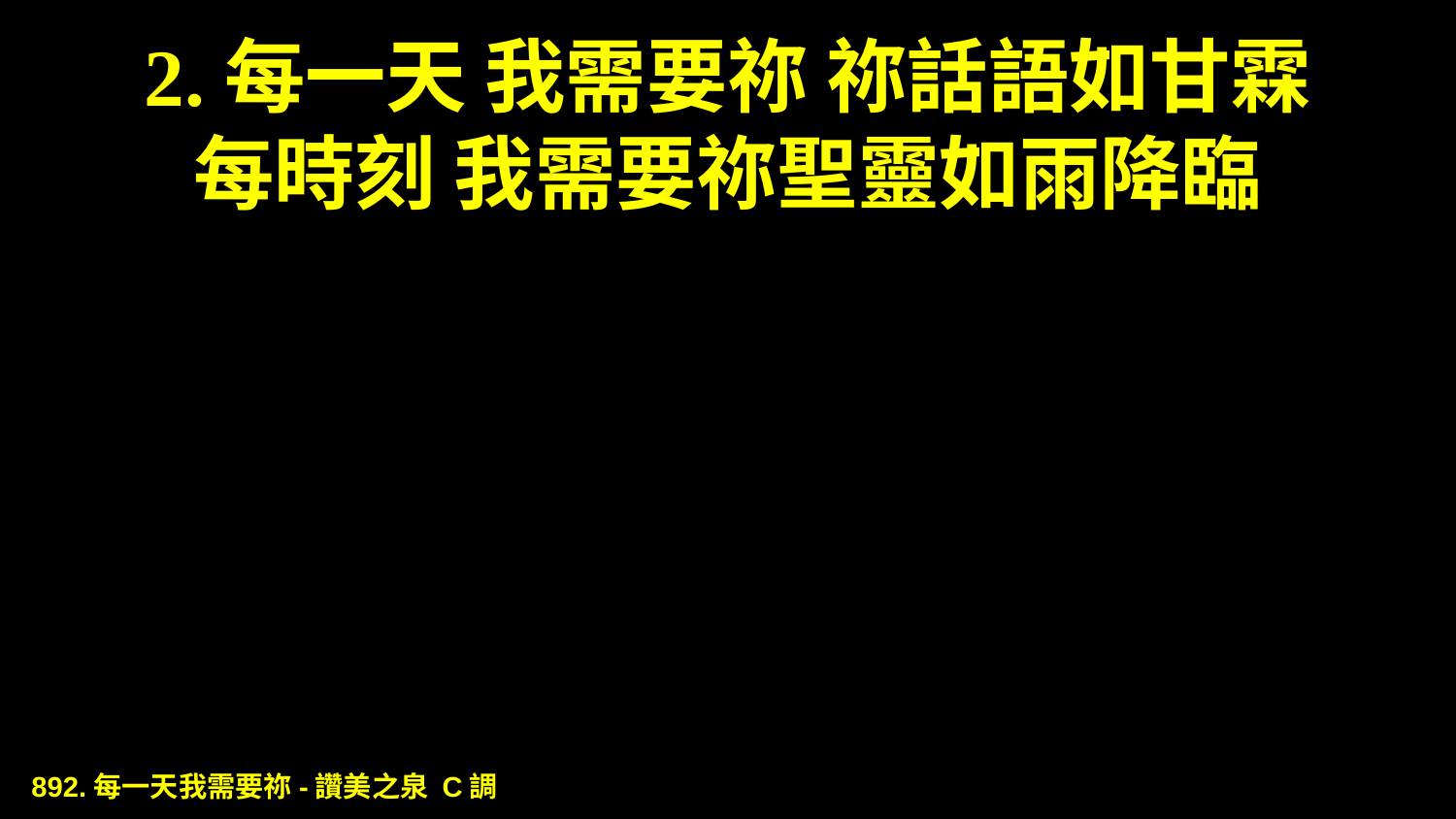

# 2.每一天 我需要祢 祢話語如甘霖 每時刻 我需要祢聖靈如雨降臨
892.每一天我需要祢-讚美之泉 C調